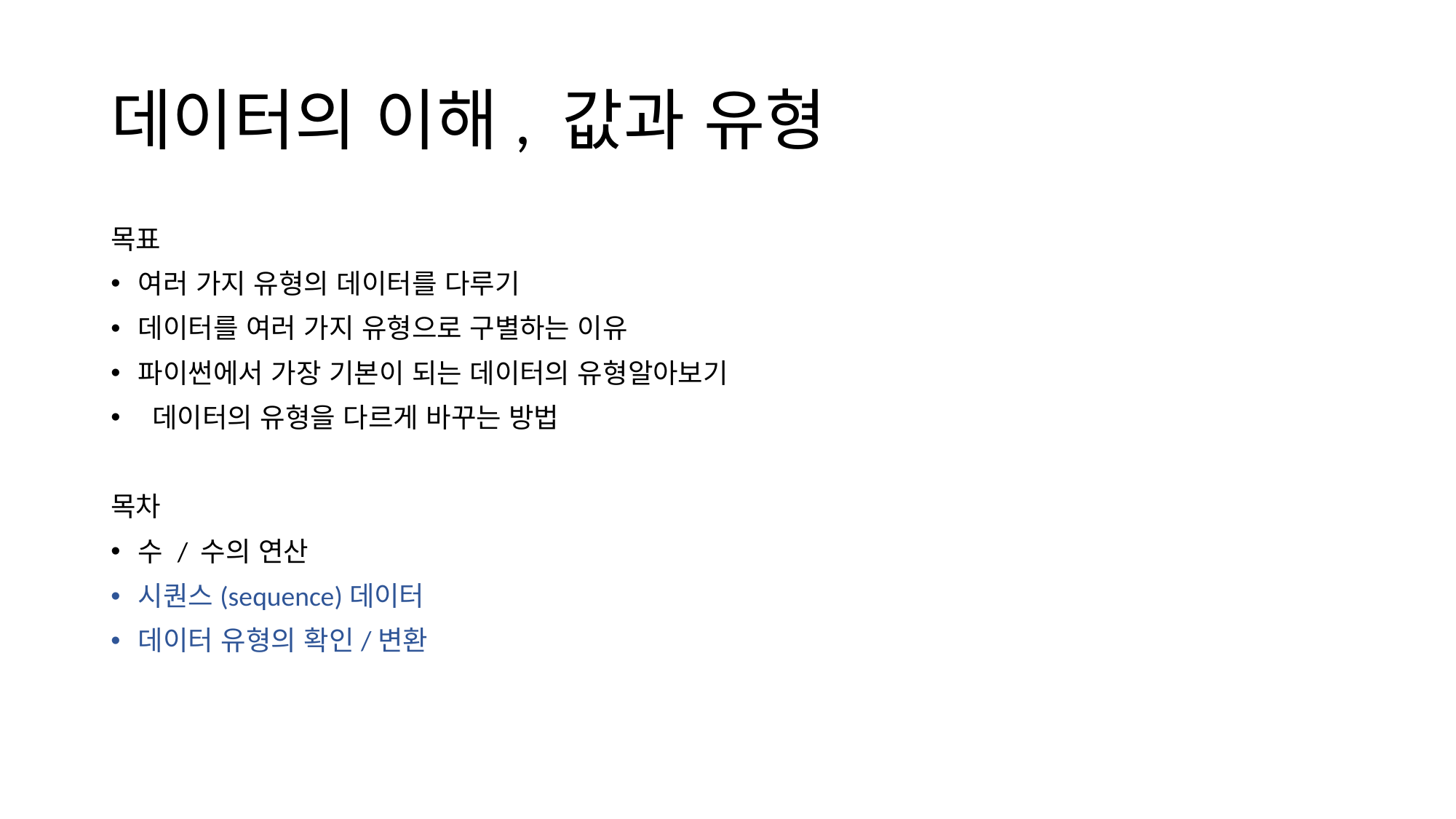

# 데이터의 이해, 값과 유형
목표
여러 가지 유형의 데이터를 다루기
데이터를 여러 가지 유형으로 구별하는 이유
파이썬에서 가장 기본이 되는 데이터의 유형알아보기
 데이터의 유형을 다르게 바꾸는 방법

목차
수 / 수의 연산
시퀀스(sequence)데이터
데이터 유형의 확인/변환